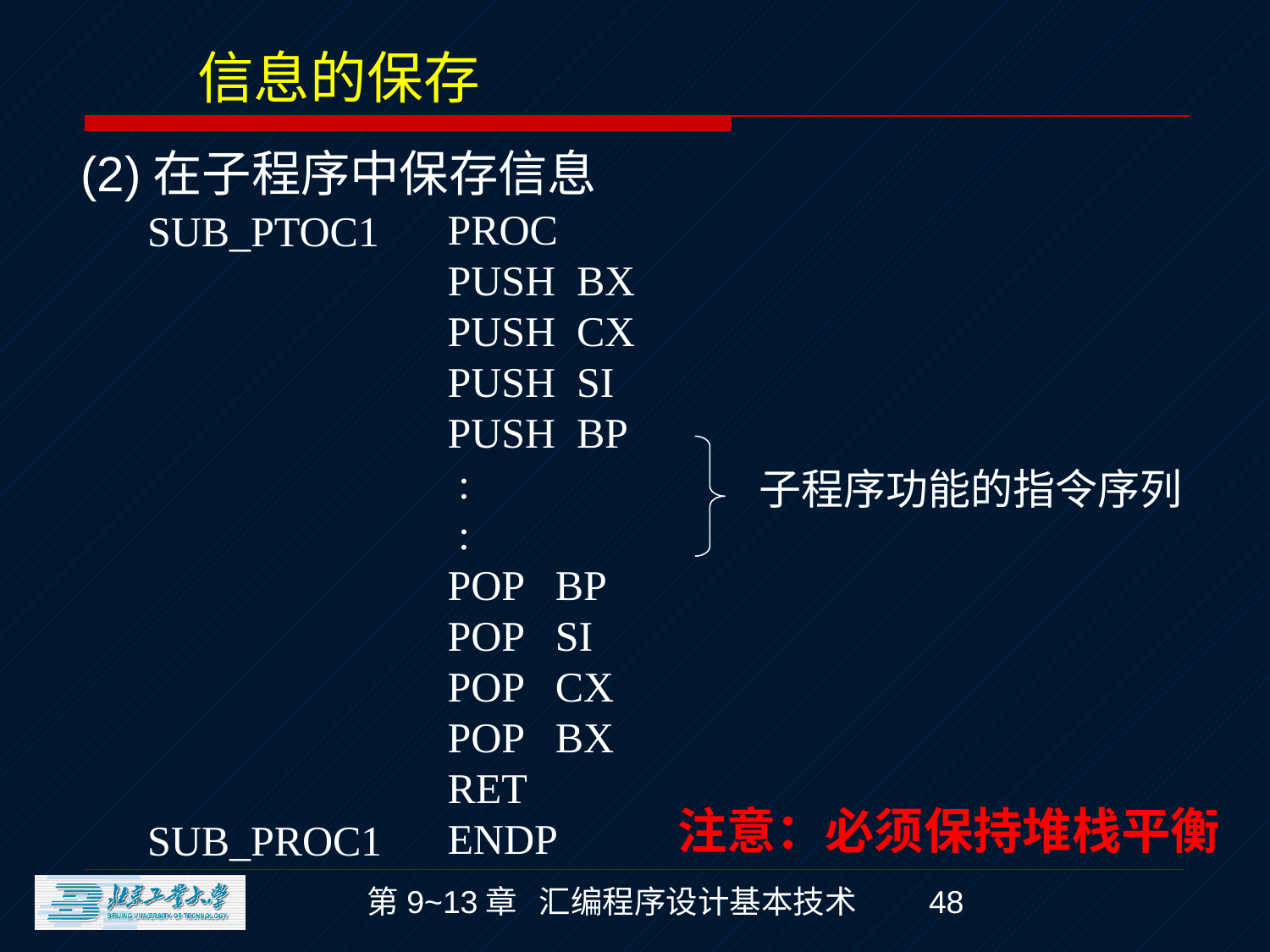

信息的保存
(2)在子程序中保存信息
PROC
PUSH  BX
PUSH  CX
PUSH  SI
PUSH  BP
 :
 :
POP   BP
POP   SI
POP   CX
POP   BX
RET
ENDP
SUB_PTOC1

SUB_PROC1

子程序功能的指令序列
注意：必须保持堆栈平衡